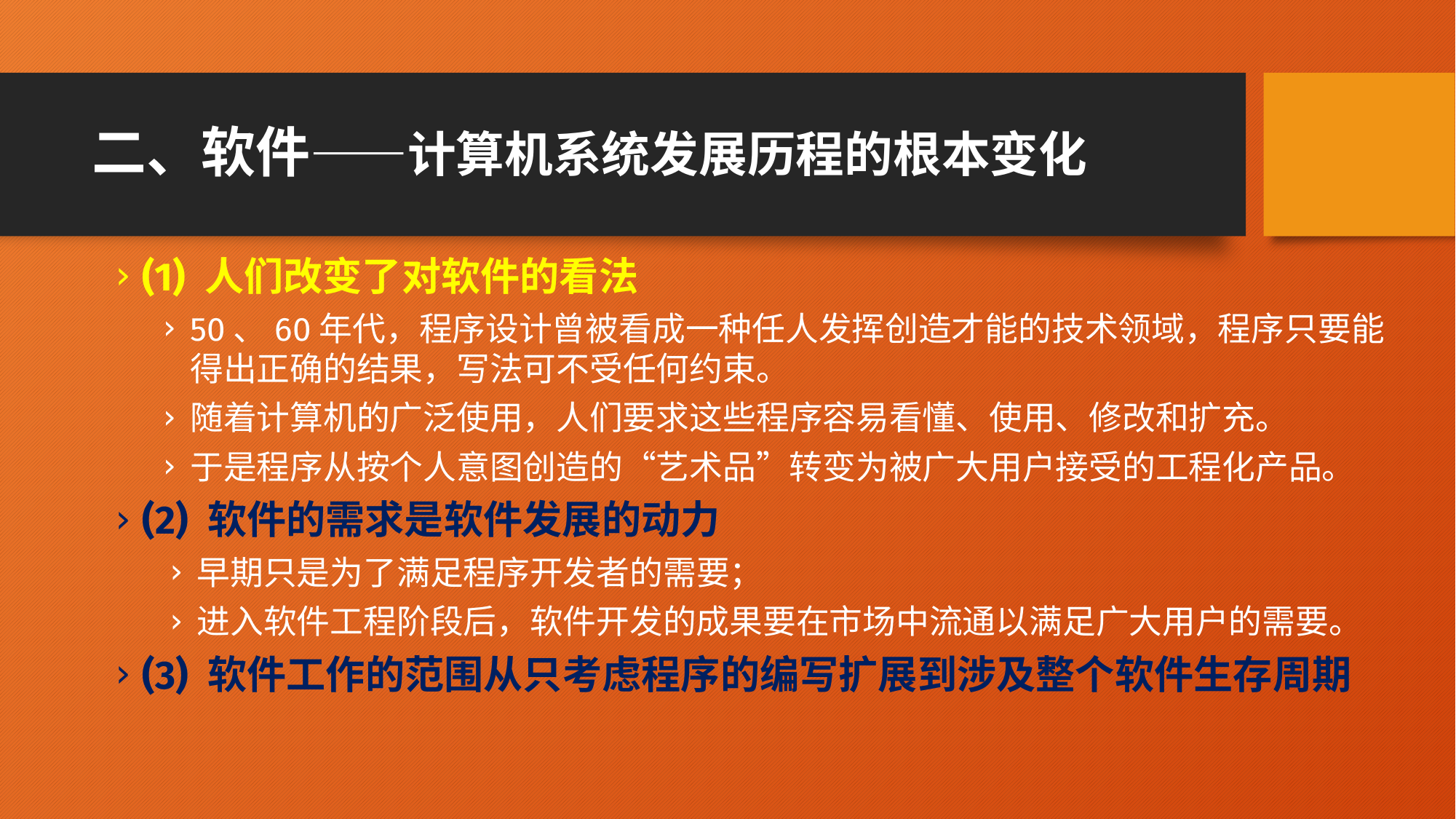

# 二、软件——计算机系统发展历程的根本变化
(1) 人们改变了对软件的看法
50、60年代，程序设计曾被看成一种任人发挥创造才能的技术领域，程序只要能得出正确的结果，写法可不受任何约束。
随着计算机的广泛使用，人们要求这些程序容易看懂、使用、修改和扩充。
于是程序从按个人意图创造的“艺术品”转变为被广大用户接受的工程化产品。
(2) 软件的需求是软件发展的动力
早期只是为了满足程序开发者的需要；
进入软件工程阶段后，软件开发的成果要在市场中流通以满足广大用户的需要。
(3) 软件工作的范围从只考虑程序的编写扩展到涉及整个软件生存周期